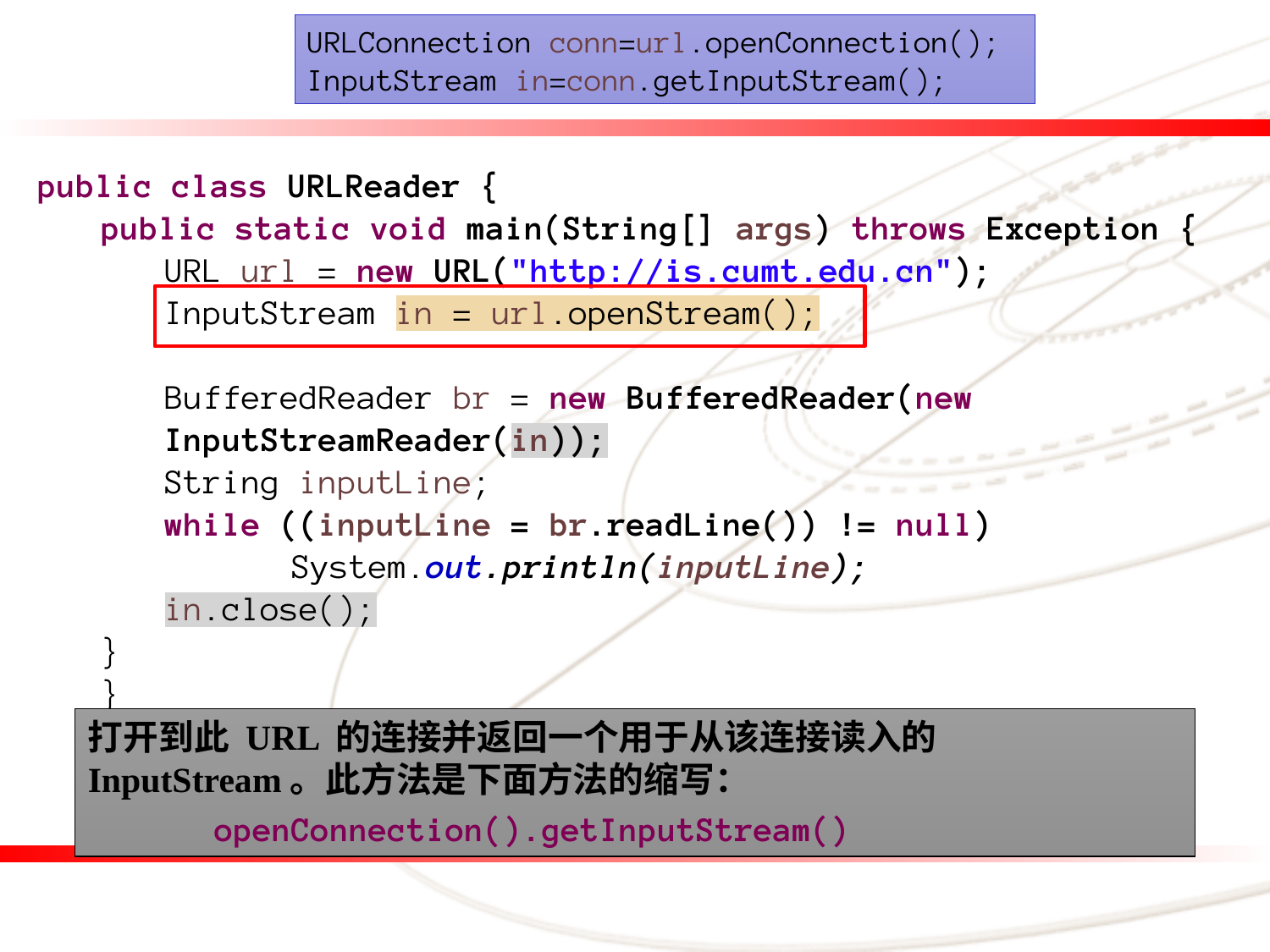

#
URLConnection conn=url.openConnection();
InputStream in=conn.getInputStream();
public class URLReader {
public static void main(String[] args) throws Exception {
URL url = new URL("http://is.cumt.edu.cn");
InputStream in = url.openStream();

BufferedReader br = new BufferedReader(new InputStreamReader(in));
String inputLine;
while ((inputLine = br.readLine()) != null)
	System.out.println(inputLine);
in.close();
}
}

打开到此 URL 的连接并返回一个用于从该连接读入的 InputStream。此方法是下面方法的缩写：
            openConnection().getInputStream()